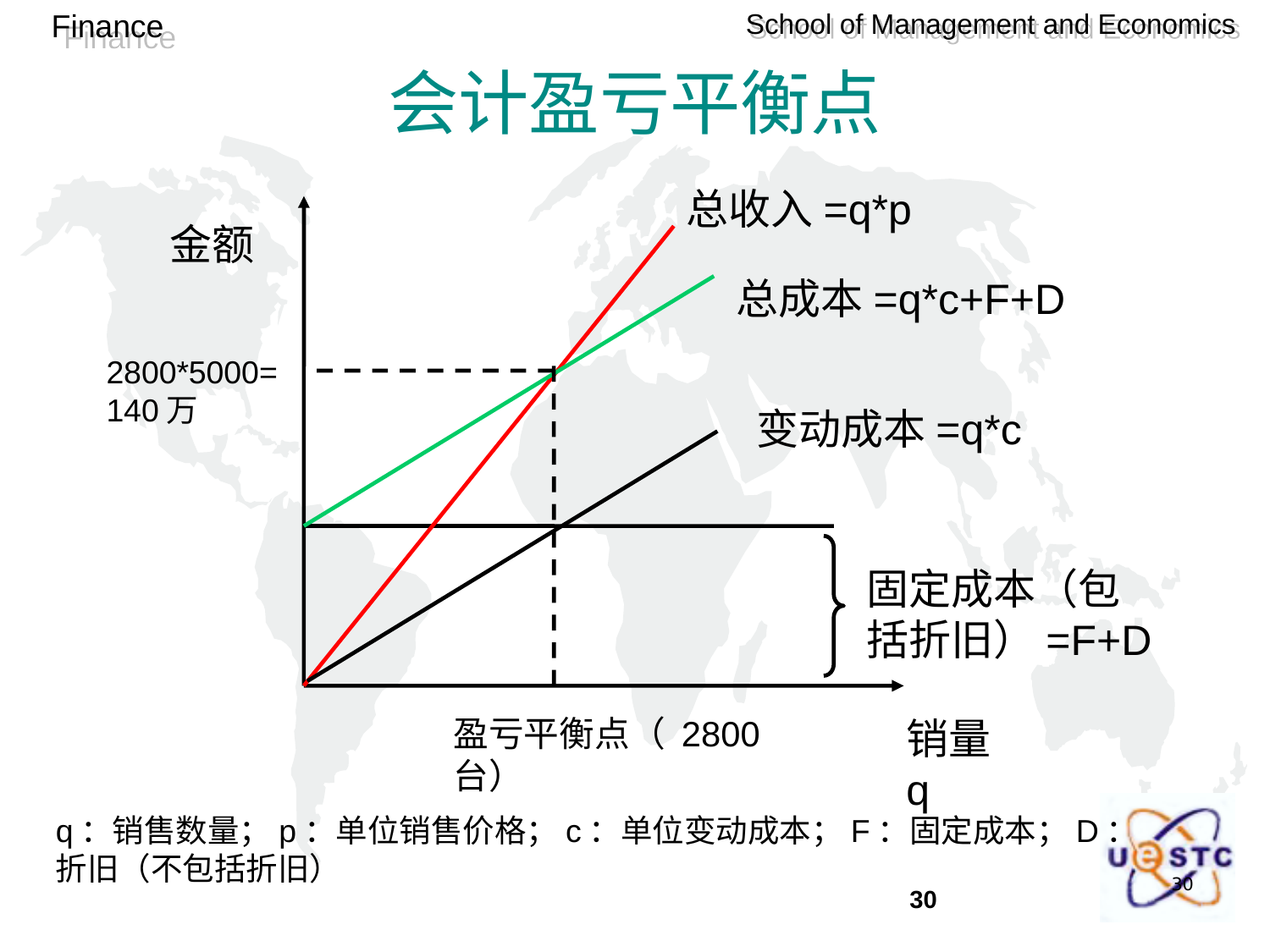

# 会计盈亏平衡点
总收入=q*p

金额

总成本=q*c+F+D

2800*5000=140万

变动成本=q*c

固定成本（包括折旧）=F+D

盈亏平衡点（ 2800台）
销量q
q：销售数量；p：单位销售价格；c：单位变动成本；F：固定成本；D：折旧（不包括折旧）
30